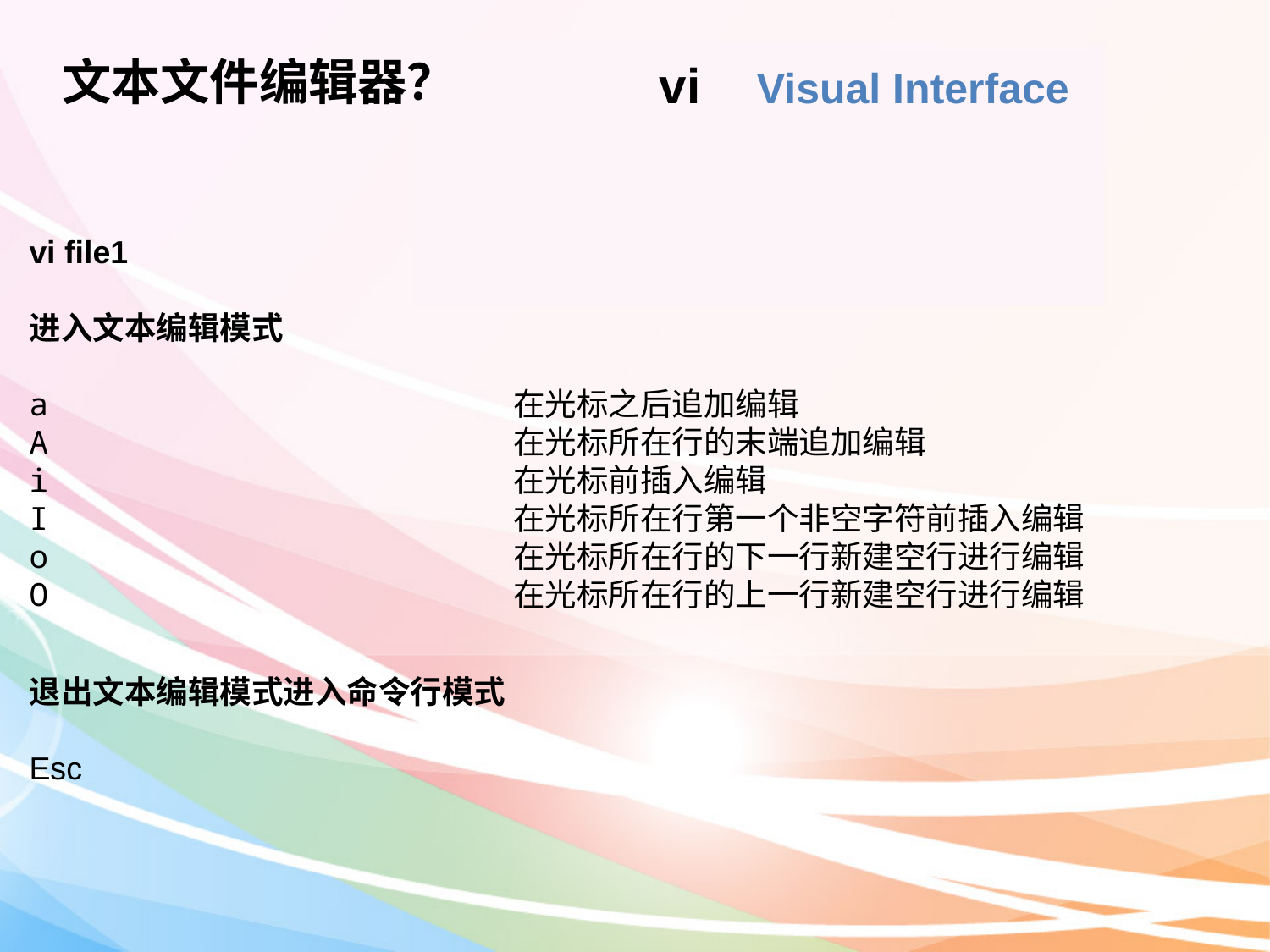

文本文件编辑器？
vi        Visual Interface
vi file1

进入文本编辑模式

a                        在光标之后追加编辑
A                        在光标所在行的末端追加编辑
i                        在光标前插入编辑
I                        在光标所在行第一个非空字符前插入编辑
o                        在光标所在行的下一行新建空行进行编辑
O                        在光标所在行的上一行新建空行进行编辑

退出文本编辑模式进入命令行模式

Esc